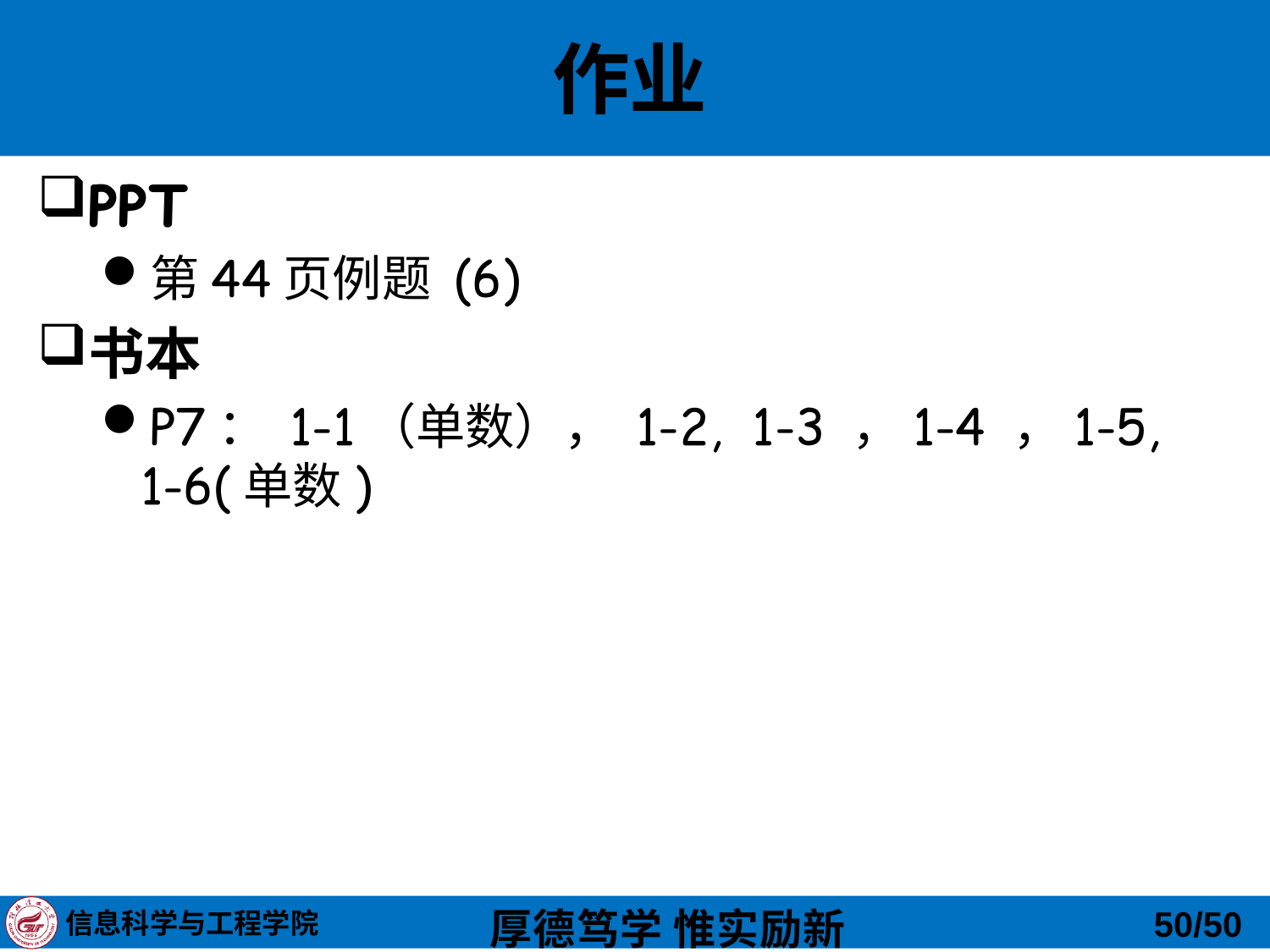

# 作业
PPT
第44页例题 (6)
书本
P7： 1-1（单数）， 1-2,  1-3 ，1-4 ，1-5,  1-6(单数)
50/50